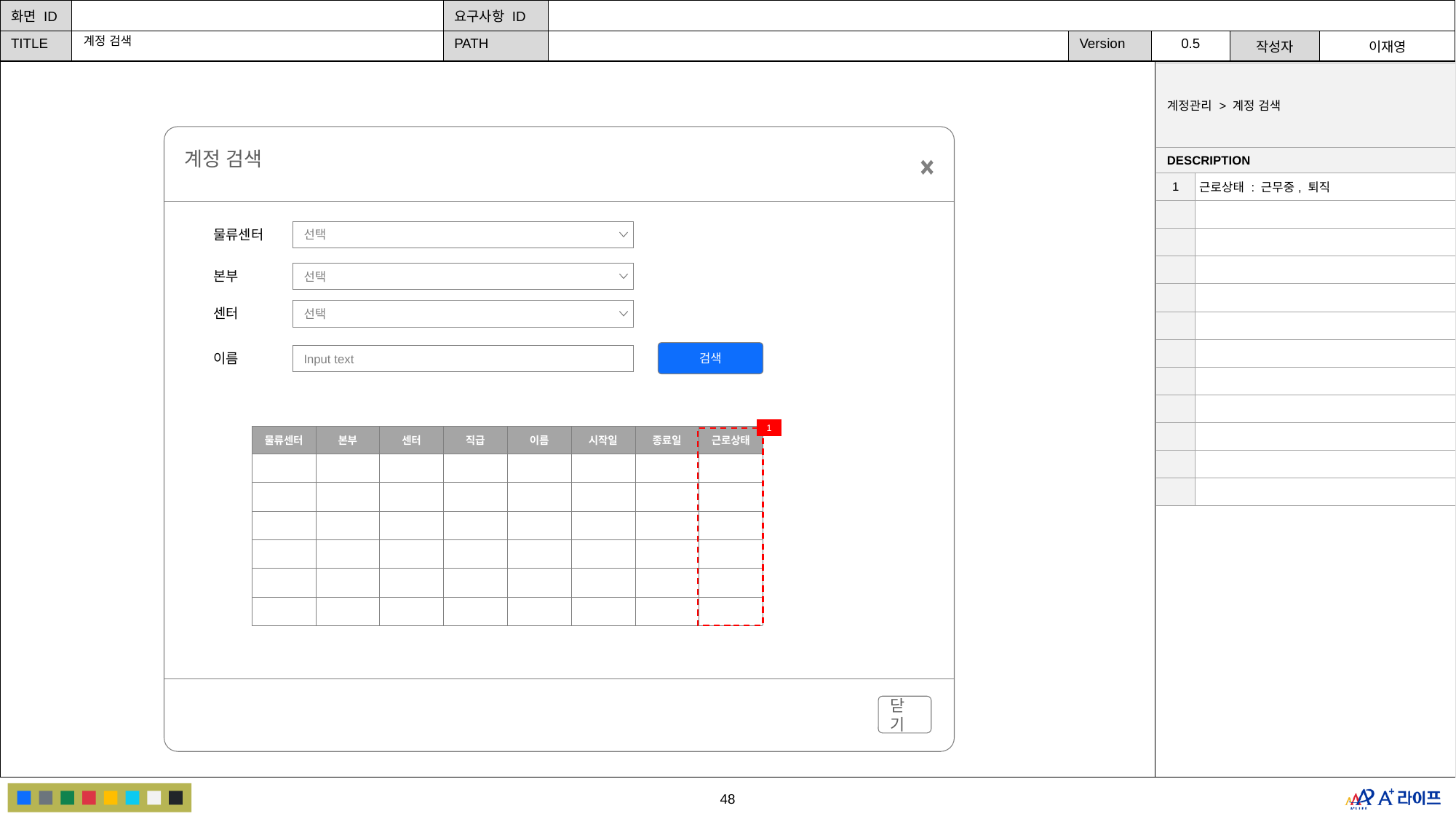

계정 검색
| 계정관리 > 계정 검색 |  |
| --- | --- |
| DESCRIPTION |  |
| 1 | 근로상태 : 근무중, 퇴직 |
|  |  |
|  |  |
|  |  |
|  |  |
|  |  |
|  |  |
|  |  |
|  |  |
|  |  |
|  |  |
|  |  |
계정 검색

물류센터
선택

본부
선택

센터
선택

검색
이름
Input text
1
| 물류센터 | 본부 | 센터 | 직급 | 이름 | 시작일 | 종료일 | 근로상태 |
| --- | --- | --- | --- | --- | --- | --- | --- |
|  |  |  |  |  |  |  |  |
|  |  |  |  |  |  |  |  |
|  |  |  |  |  |  |  |  |
|  |  |  |  |  |  |  |  |
|  |  |  |  |  |  |  |  |
|  |  |  |  |  |  |  |  |

닫기